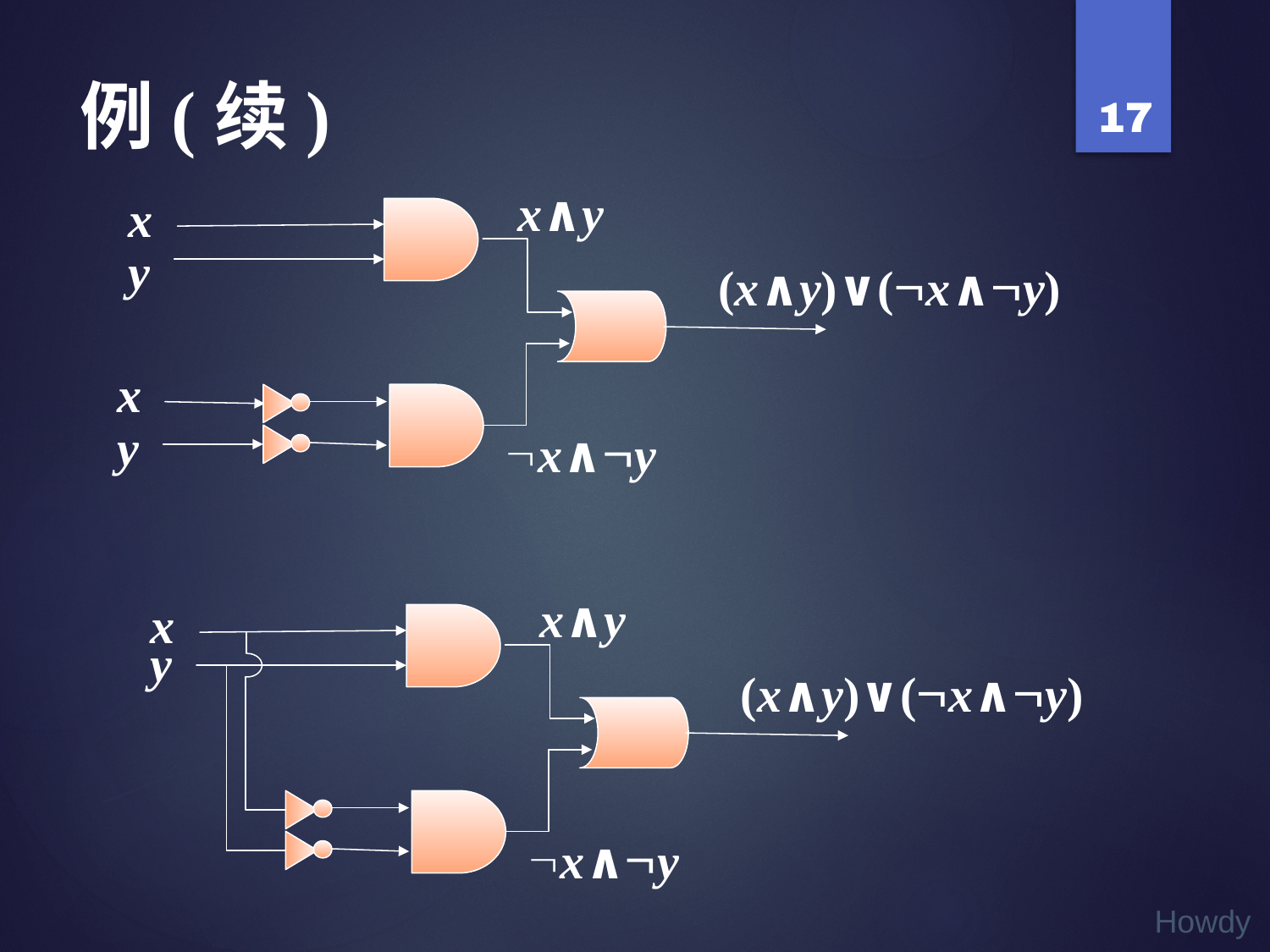

17
# 例(续)
x∧y
x

y
(x∧y)∨(¬x∧¬y)

x

y
¬x∧¬y

x∧y
x

y

(x∧y)∨(¬x∧¬y)

¬x∧¬y